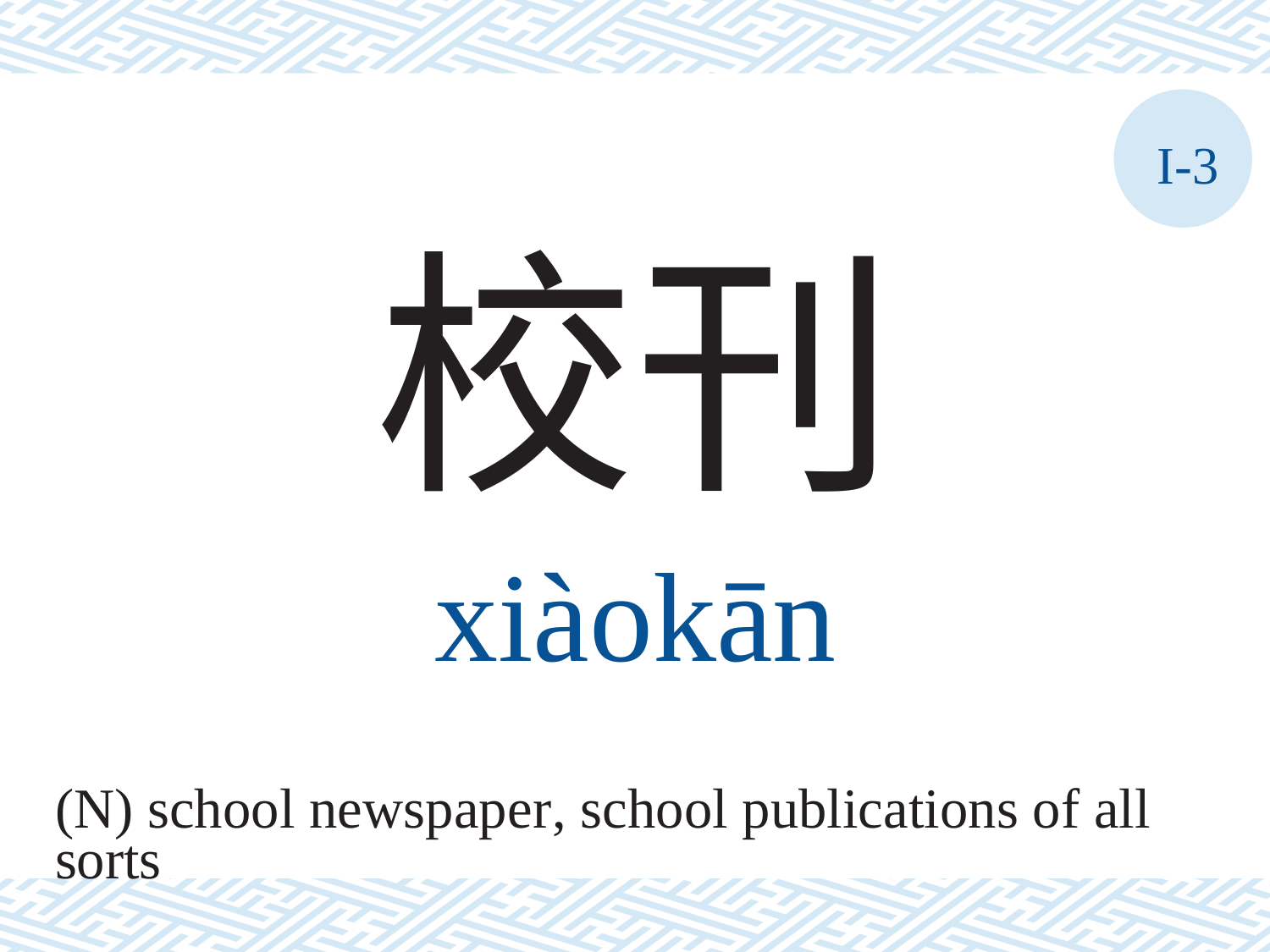

I-3
校刊
xiàokān
(N) school newspaper, school publications of all
sorts